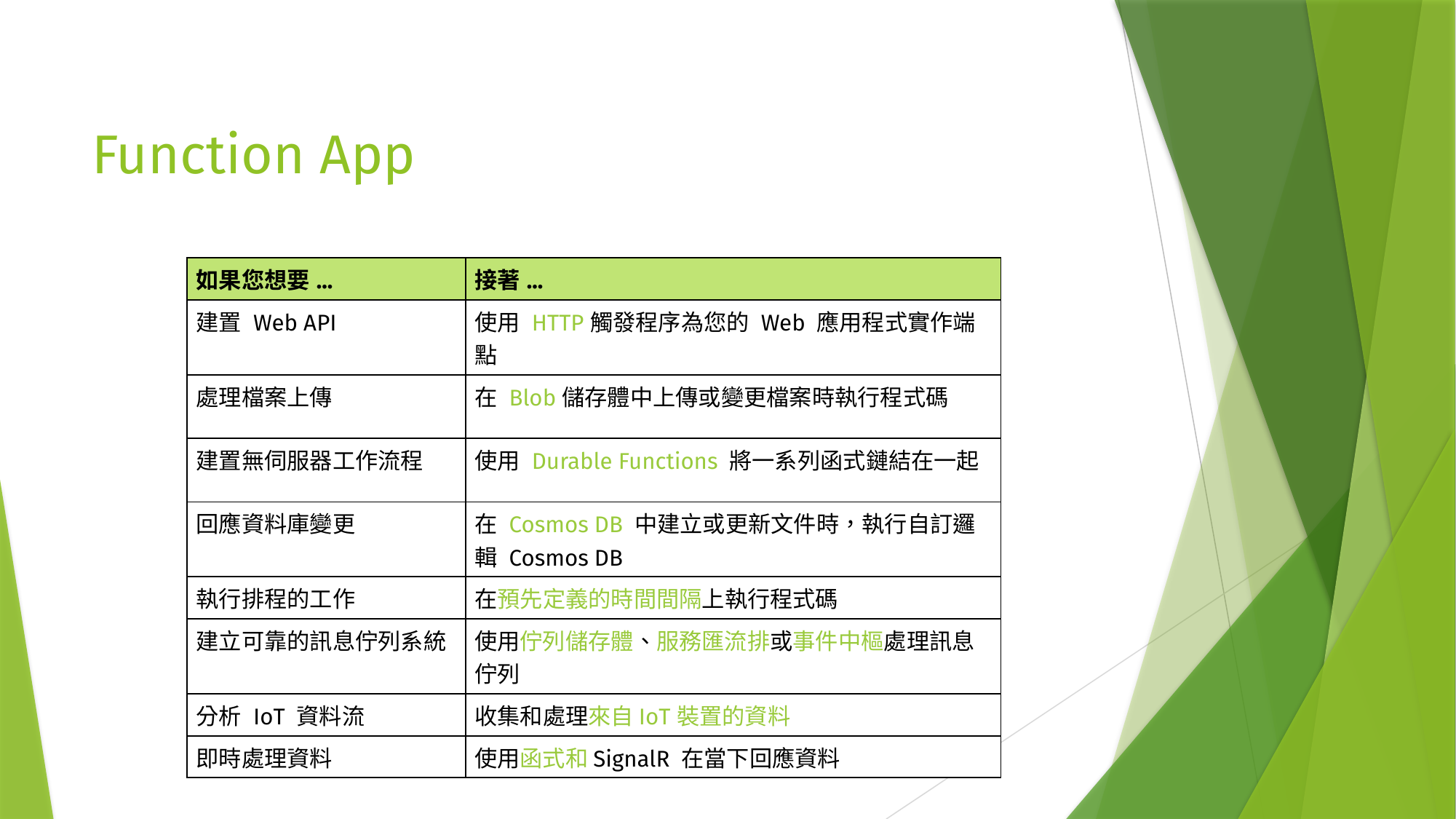

# Function App
| 如果您想要... | 接著... |
| --- | --- |
| 建置 Web API | 使用 HTTP 觸發程序為您的 Web 應用程式實作端點 |
| 處理檔案上傳 | 在 Blob 儲存體中上傳或變更檔案時執行程式碼 |
| 建置無伺服器工作流程 | 使用 Durable Functions 將一系列函式鏈結在一起 |
| 回應資料庫變更 | 在 Cosmos DB 中建立或更新文件時，執行自訂邏輯 Cosmos DB |
| 執行排程的工作 | 在預先定義的時間間隔上執行程式碼 |
| 建立可靠的訊息佇列系統 | 使用佇列儲存體、服務匯流排或事件中樞處理訊息佇列 |
| 分析 IoT 資料流 | 收集和處理來自 IoT 裝置的資料 |
| 即時處理資料 | 使用函式和 SignalR 在當下回應資料 |